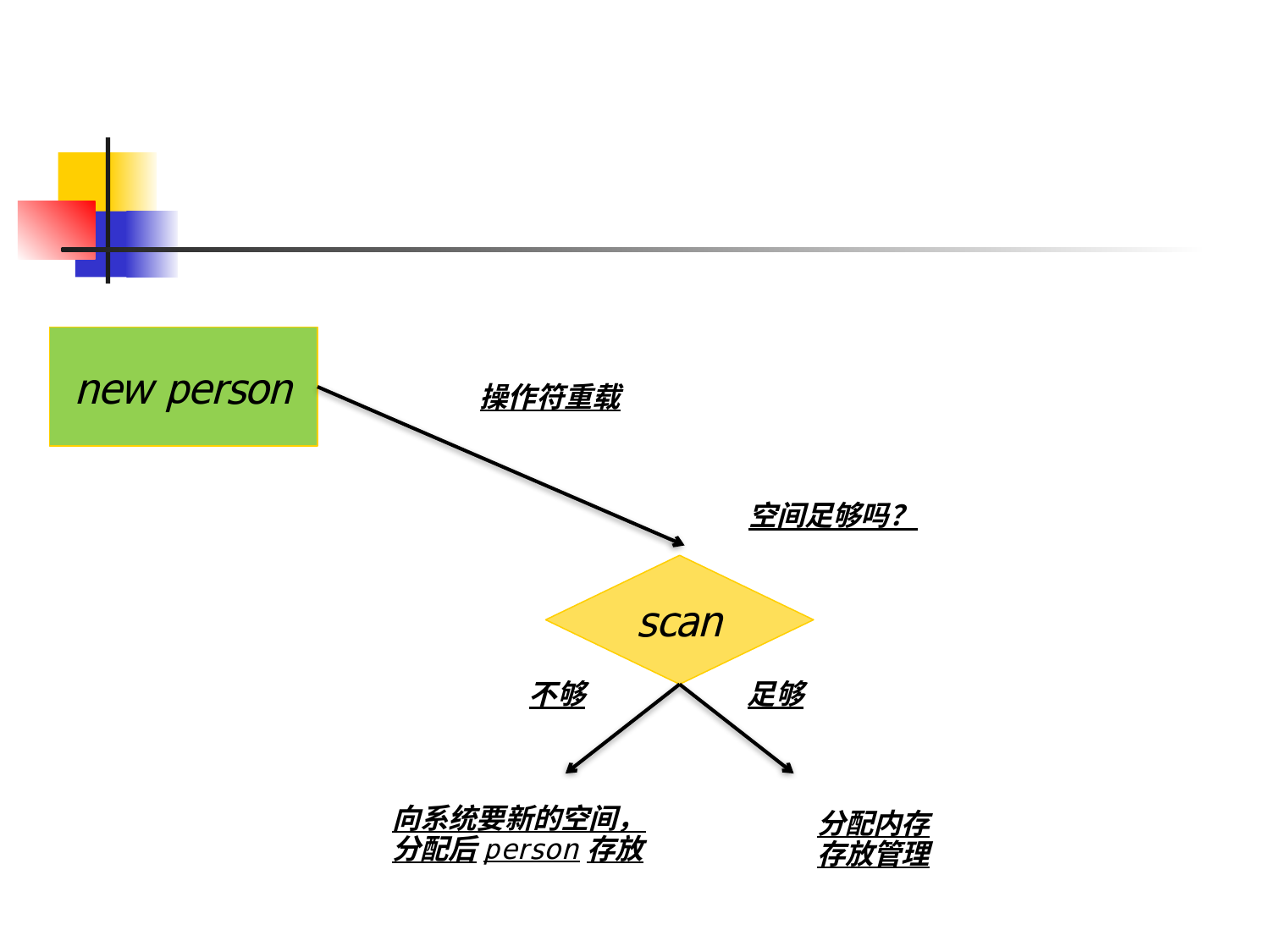

#
new person
操作符重载
空间足够吗？
scan
不够
足够
向系统要新的空间，
分配后person存放
分配内存
存放管理